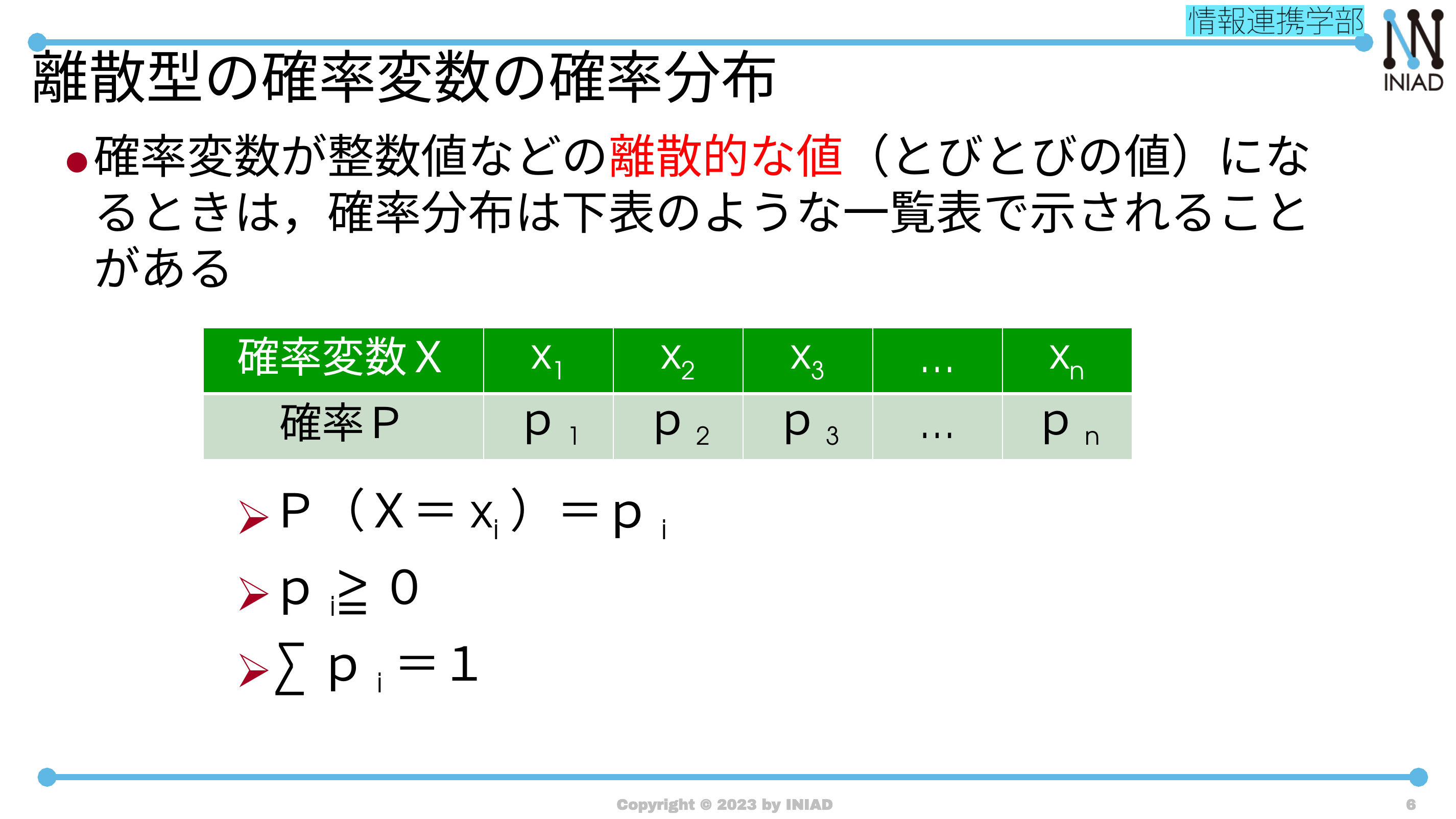

# 離散型の確率変数の確率分布
確率変数が整数値などの離散的な値（とびとびの値）になるときは，確率分布は下表のような一覧表で示されることがある
| 確率変数Ｘ | x1 | x2 | x3 | … | xn |
| --- | --- | --- | --- | --- | --- |
| 確率Ｐ | ｐ1 | ｐ2 | ｐ3 | … | ｐn |
Ｐ（Ｘ＝xi）＝ｐi
ｐi≧０
∑ｐi＝１
Copyright © 2023 by INIAD
6